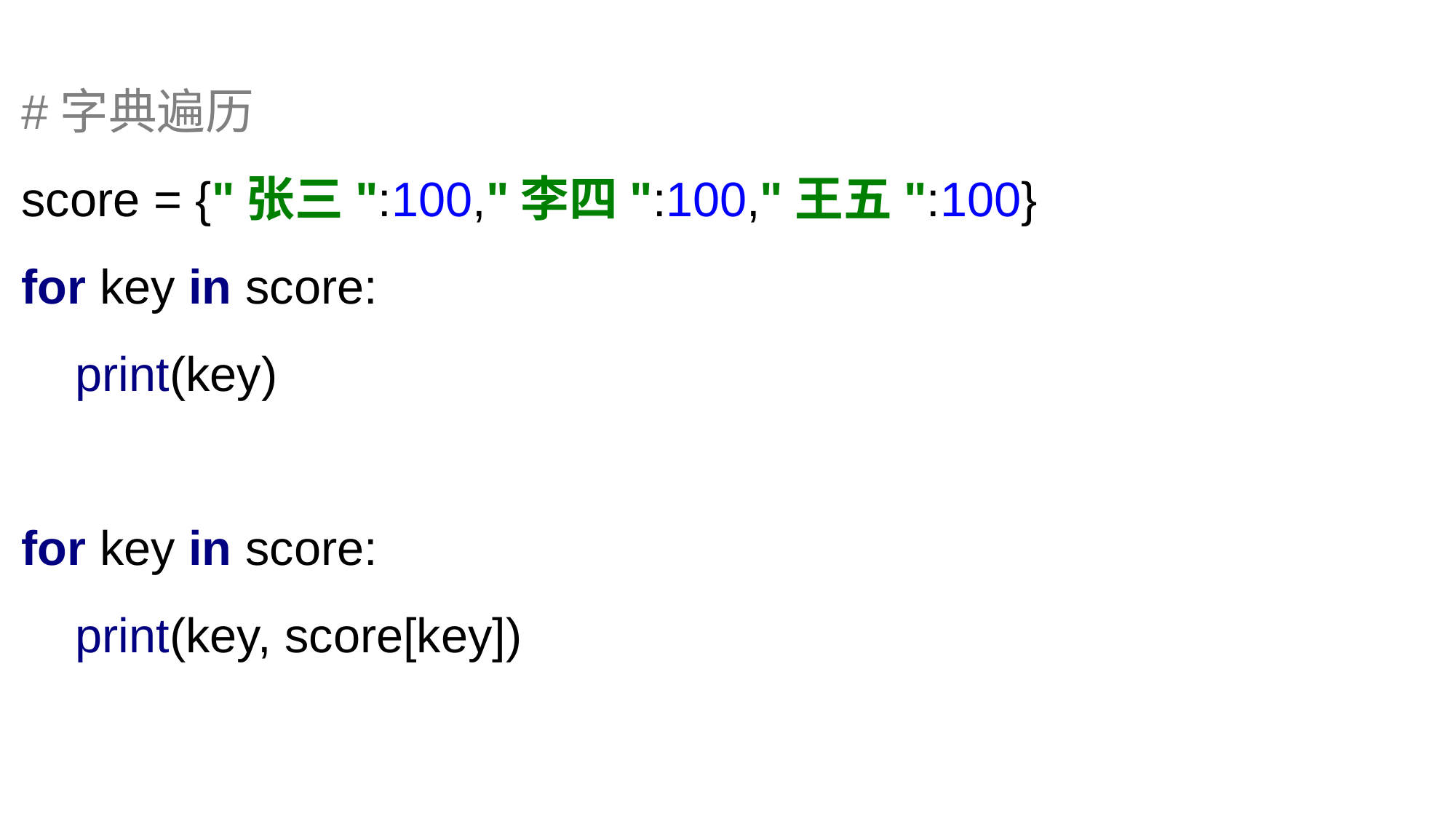

#字典遍历
score = {"张三":100,"李四":100,"王五":100}
for key in score:
    print(key)
for key in score:
    print(key, score[key])